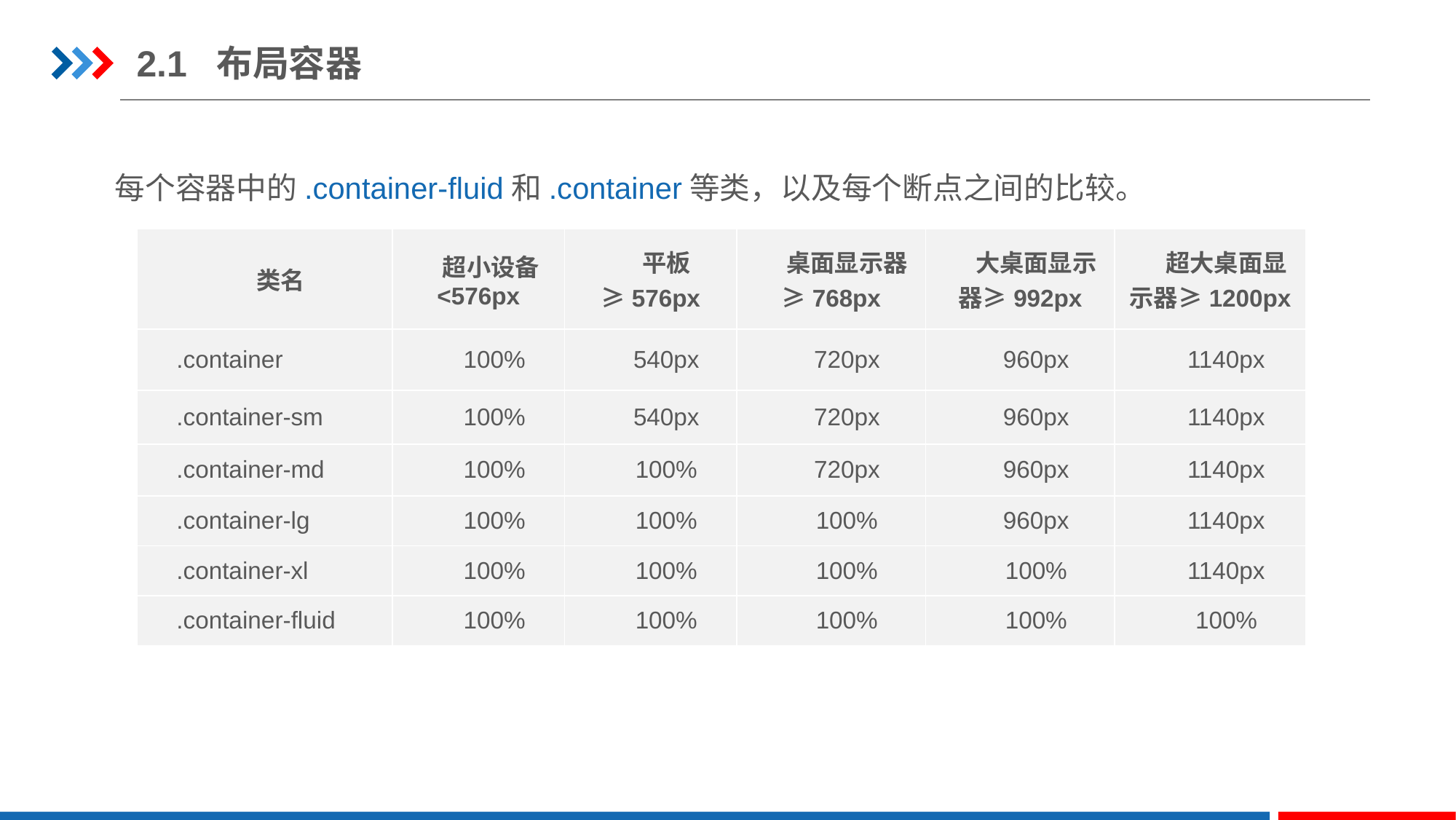

2.1  布局容器
每个容器中的.container-fluid和.container等类，以及每个断点之间的比较。
| 类名 | 超小设备<576px | 平板≥576px | 桌面显示器≥768px | 大桌面显示器≥992px | 超大桌面显示器≥1200px |
| --- | --- | --- | --- | --- | --- |
| .container | 100% | 540px | 720px | 960px | 1140px |
| .container-sm | 100% | 540px | 720px | 960px | 1140px |
| .container-md | 100% | 100% | 720px | 960px | 1140px |
| .container-lg | 100% | 100% | 100% | 960px | 1140px |
| .container-xl | 100% | 100% | 100% | 100% | 1140px |
| .container-fluid | 100% | 100% | 100% | 100% | 100% |